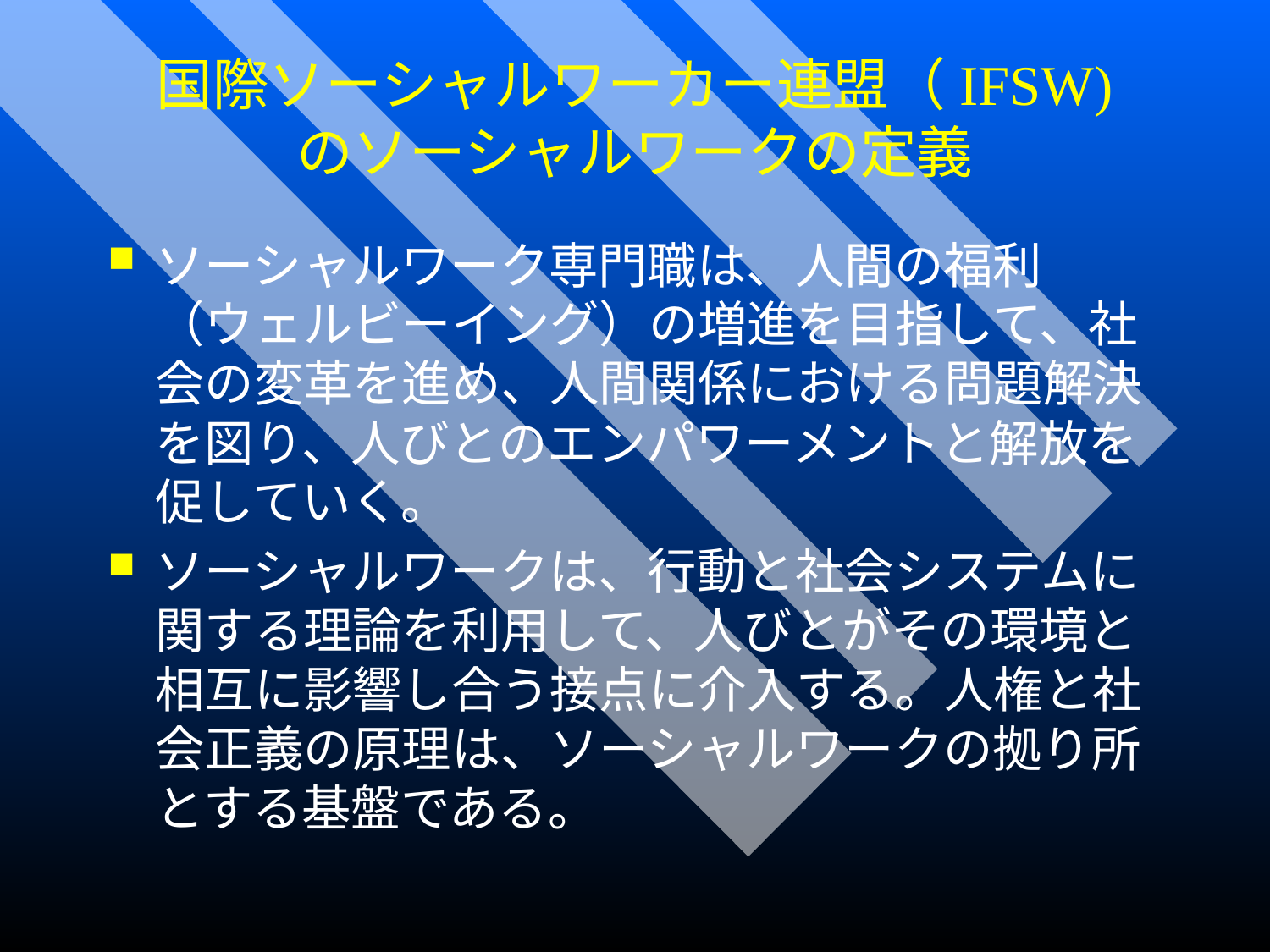

国際ソーシャルワーカー連盟（IFSW)
のソーシャルワークの定義
ソーシャルワーク専門職は、人間の福利（ウェルビーイング）の増進を目指して、社会の変革を進め、人間関係における問題解決を図り、人びとのエンパワーメントと解放を促していく。
ソーシャルワークは、行動と社会システムに関する理論を利用して、人びとがその環境と相互に影響し合う接点に介入する。人権と社会正義の原理は、ソーシャルワークの拠り所とする基盤である。